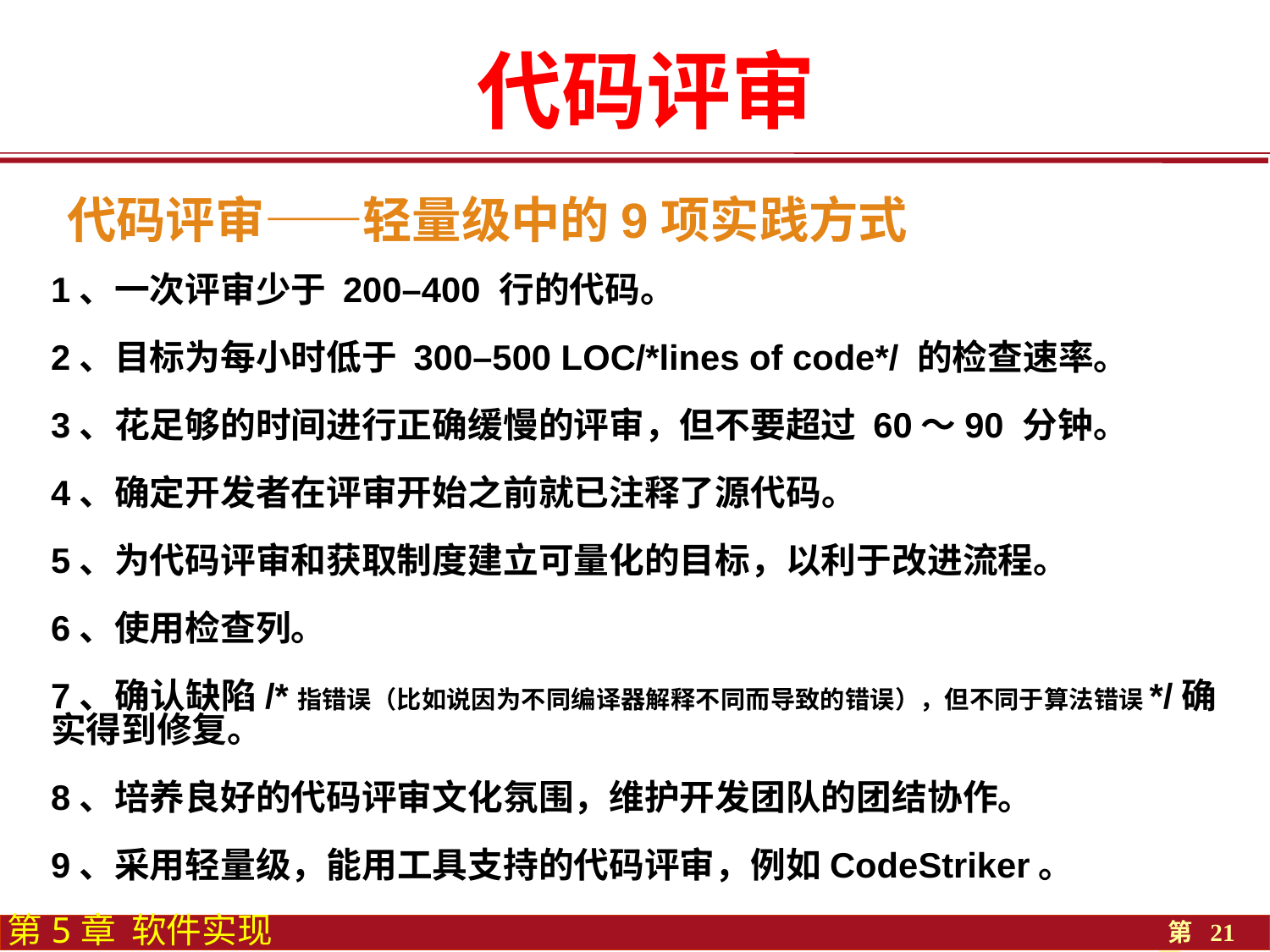

代码评审
代码评审——轻量级中的9项实践方式

1、一次评审少于 200–400 行的代码。

2、目标为每小时低于 300–500 LOC/*lines of code*/ 的检查速率。

3、花足够的时间进行正确缓慢的评审，但不要超过 60～90 分钟。

4、确定开发者在评审开始之前就已注释了源代码。

5、为代码评审和获取制度建立可量化的目标，以利于改进流程。

6、使用检查列。

7、确认缺陷/*指错误（比如说因为不同编译器解释不同而导致的错误），但不同于算法错误*/确实得到修复。

8、培养良好的代码评审文化氛围，维护开发团队的团结协作。

9、采用轻量级，能用工具支持的代码评审，例如CodeStriker。